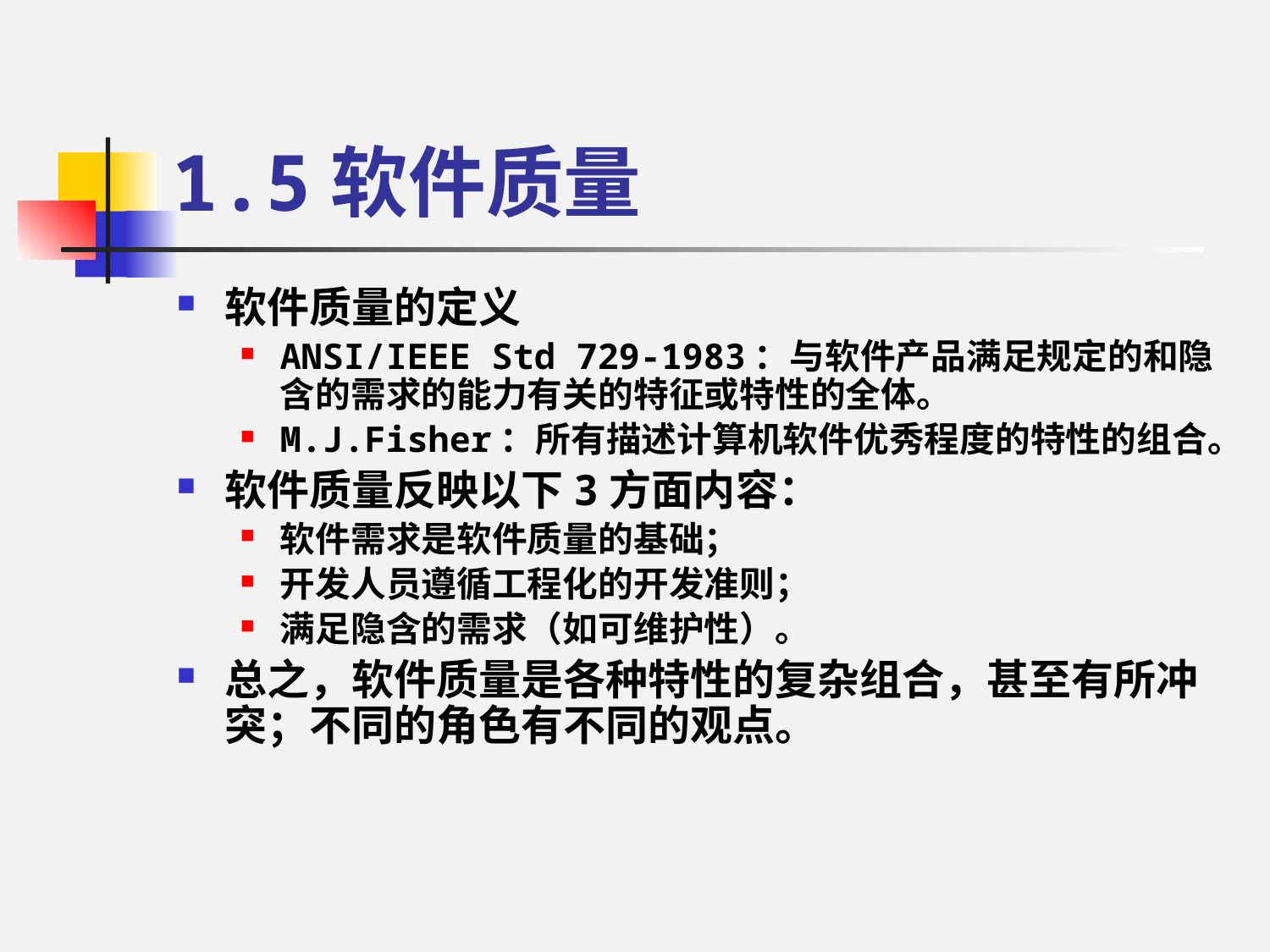

# 1.5软件质量
软件质量的定义
ANSI/IEEE Std 729-1983：与软件产品满足规定的和隐含的需求的能力有关的特征或特性的全体。
M.J.Fisher：所有描述计算机软件优秀程度的特性的组合。
软件质量反映以下3方面内容：
软件需求是软件质量的基础；
开发人员遵循工程化的开发准则；
满足隐含的需求（如可维护性）。
总之，软件质量是各种特性的复杂组合，甚至有所冲突；不同的角色有不同的观点。
29